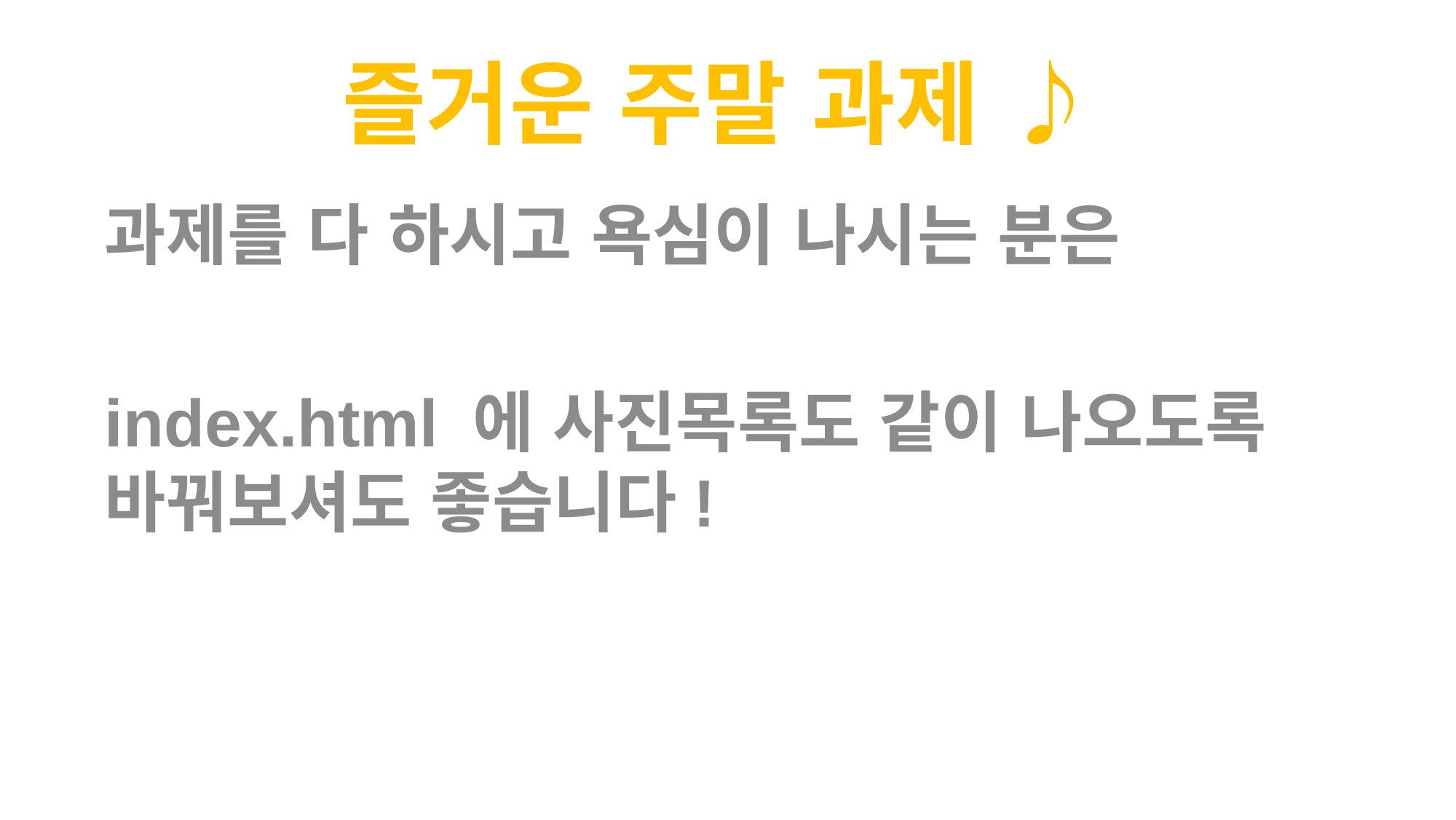

즐거운 주말 과제 ♪
과제를 다 하시고 욕심이 나시는 분은

index.html 에 사진목록도 같이 나오도록 바꿔보셔도 좋습니다!